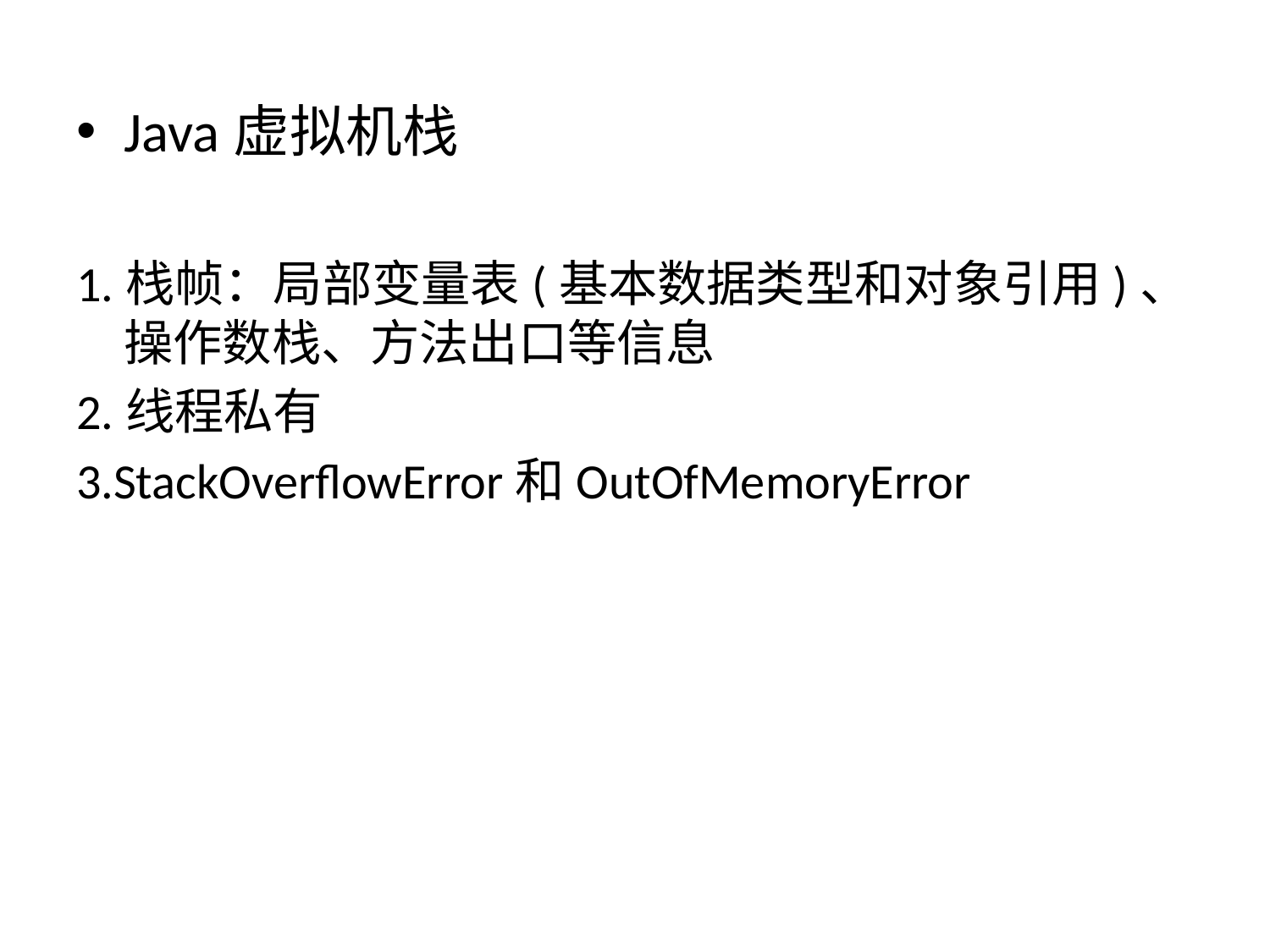

Java虚拟机栈

1.栈帧：局部变量表(基本数据类型和对象引用)、操作数栈、方法出口等信息
2.线程私有
3.StackOverflowError和OutOfMemoryError